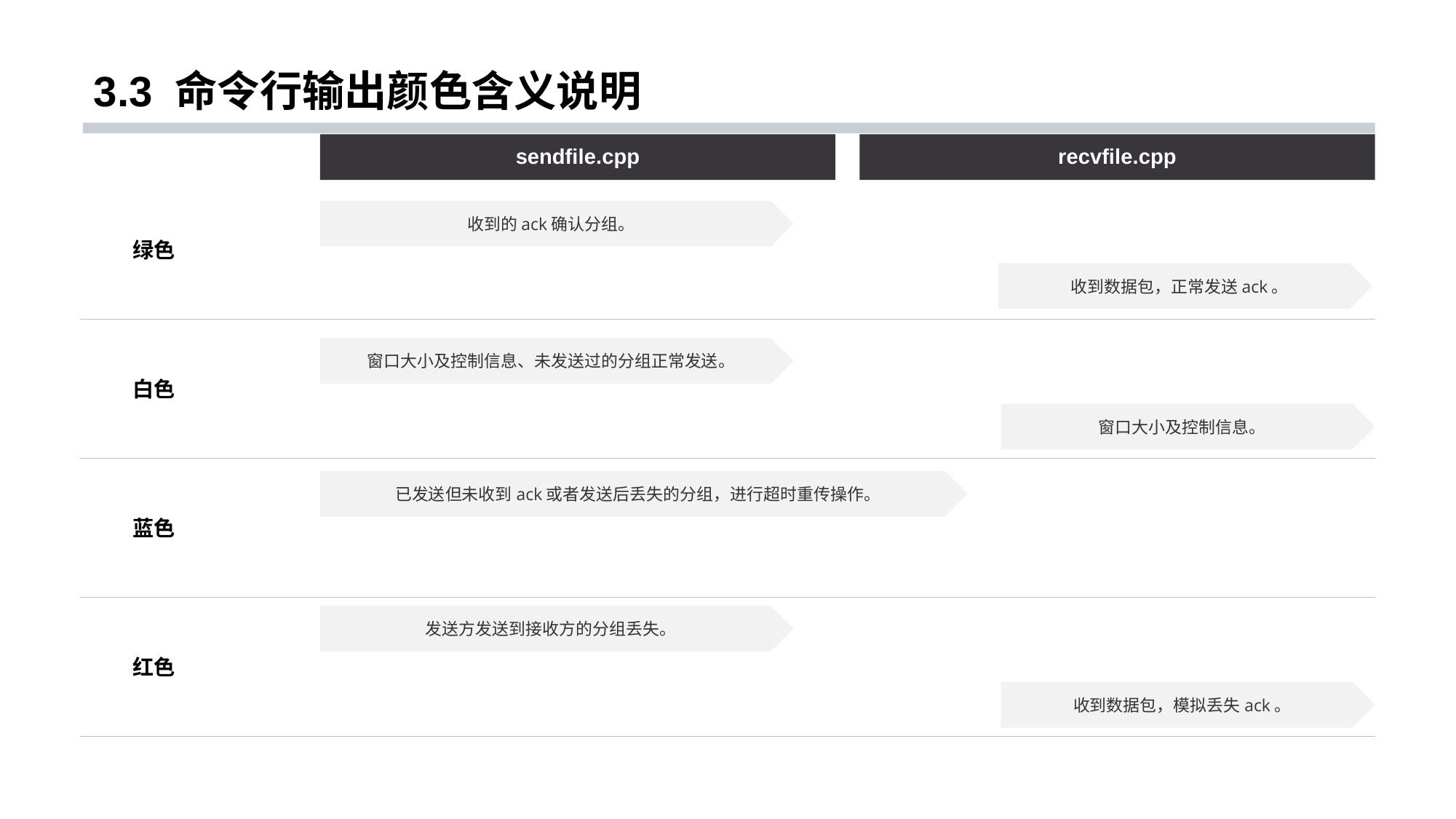

# 3.3 命令行输出颜色含义说明
sendfile.cpp
recvfile.cpp
绿色
收到的ack确认分组。
白色
蓝色
已发送但未收到ack或者发送后丢失的分组，进行超时重传操作。
红色
收到数据包，模拟丢失ack。
收到数据包，正常发送ack。
窗口大小及控制信息、未发送过的分组正常发送。
窗口大小及控制信息。
发送方发送到接收方的分组丢失。